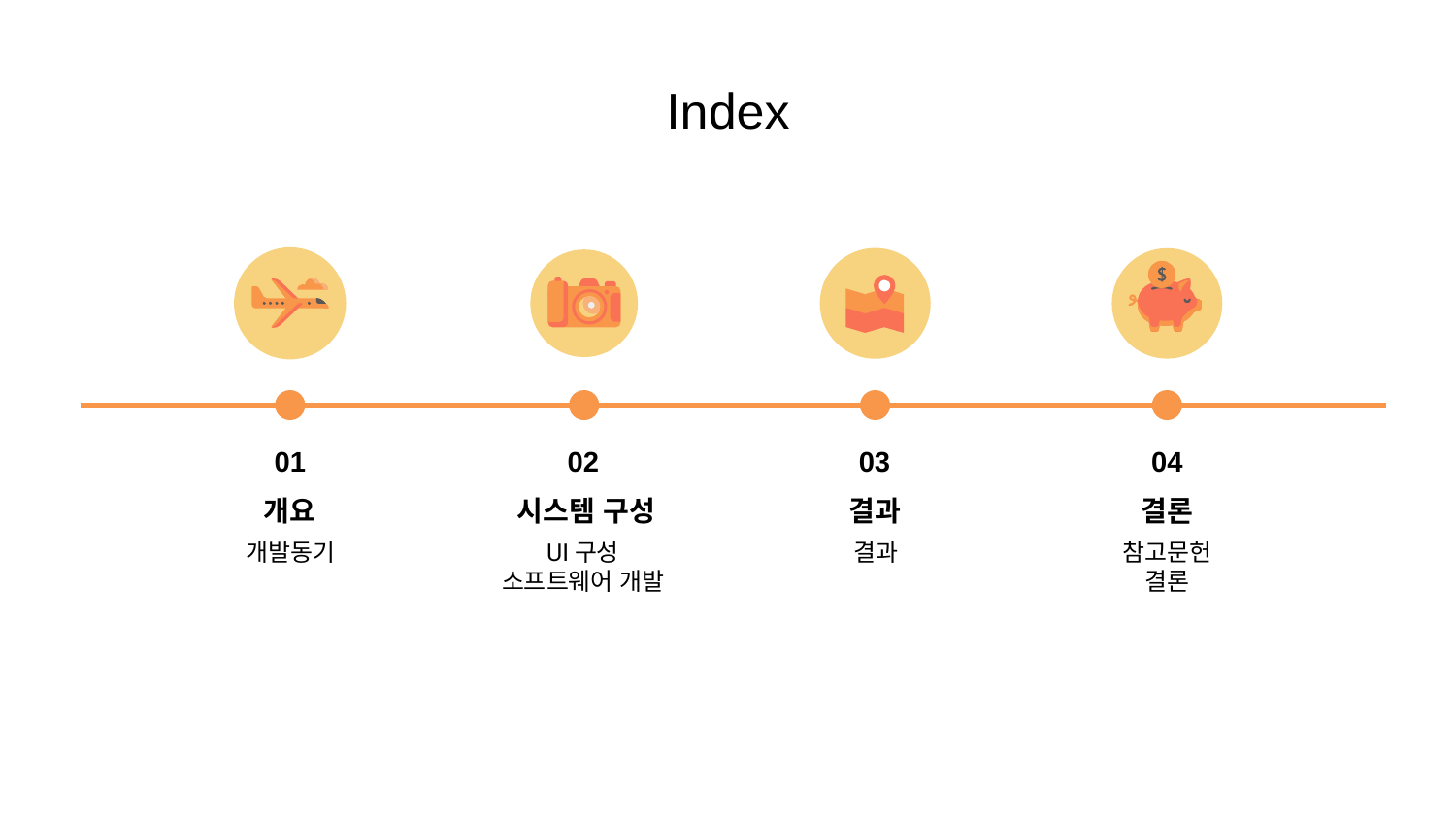

# Index

01
02
03
04
개요
시스템 구성
결과
결론

결과
참고문헌
결론
UI구성
소프트웨어 개발
개발동기